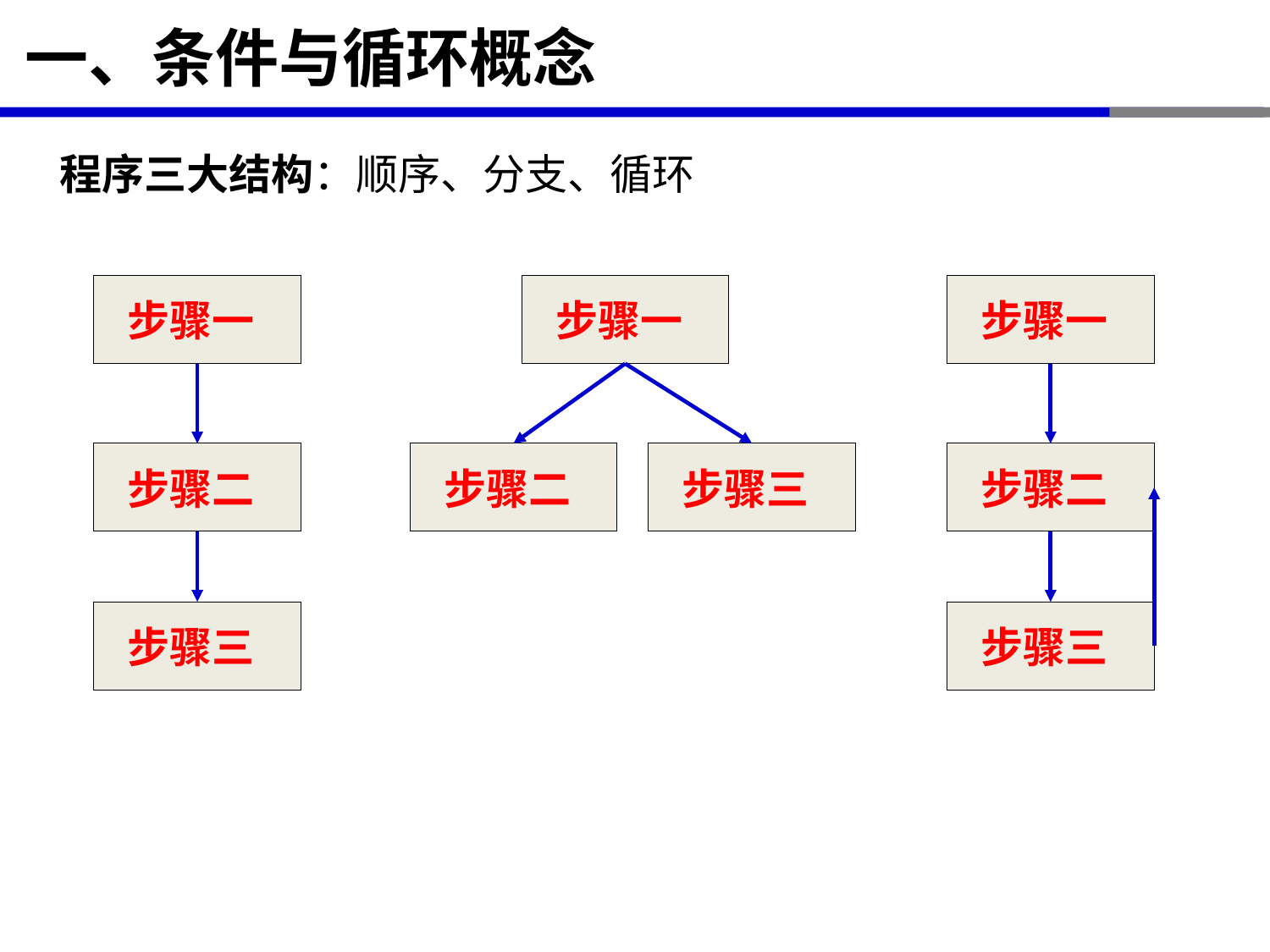

# 一、条件与循环概念
程序三大结构：顺序、分支、循环
步骤一
步骤一
步骤一
步骤三
步骤二
步骤二
步骤二
步骤三
步骤三